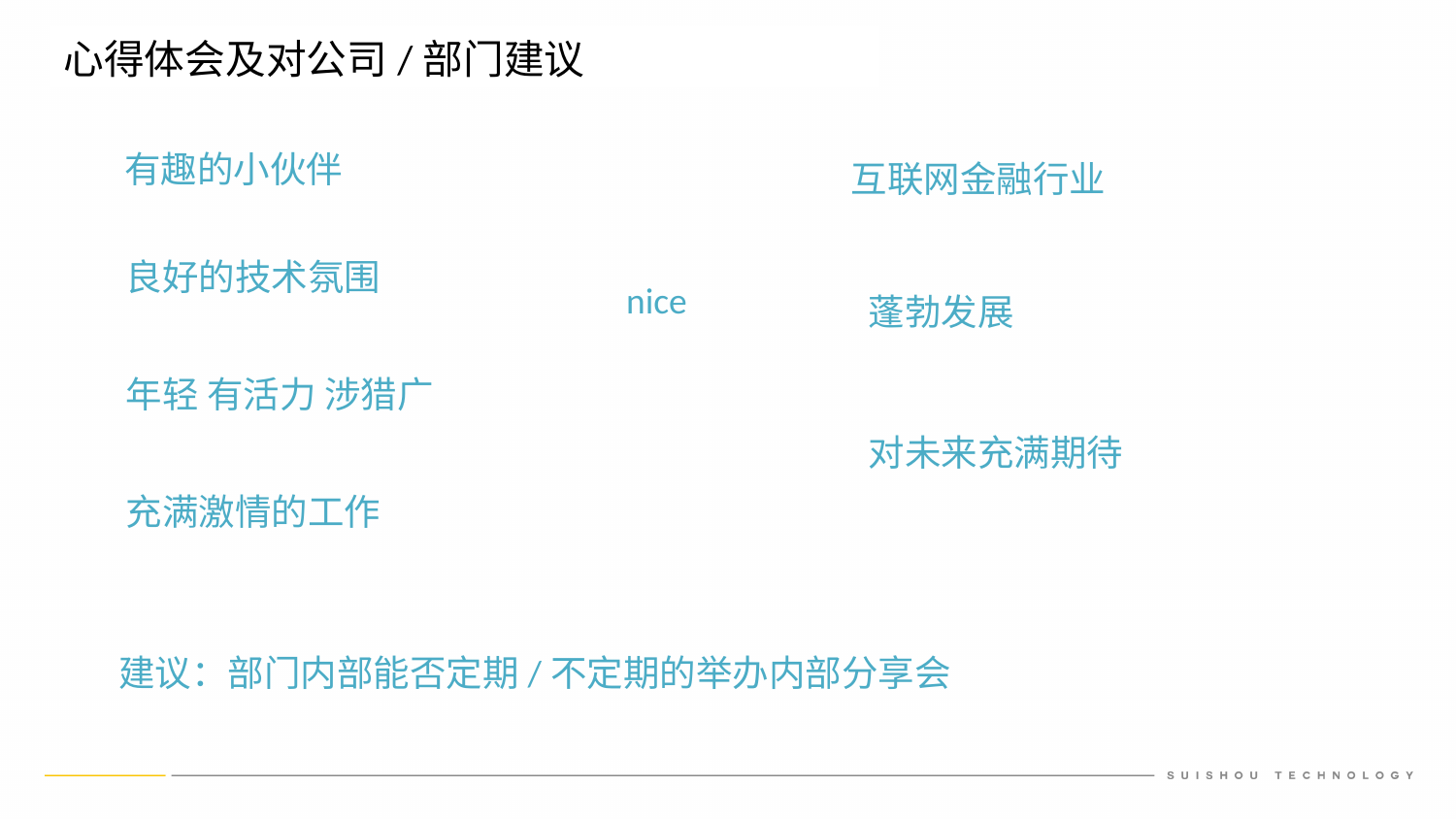

心得体会及对公司/部门建议

有趣的小伙伴
互联网金融行业
良好的技术氛围
nice
蓬勃发展
年轻 有活力 涉猎广
对未来充满期待
充满激情的工作
建议：部门内部能否定期/不定期的举办内部分享会